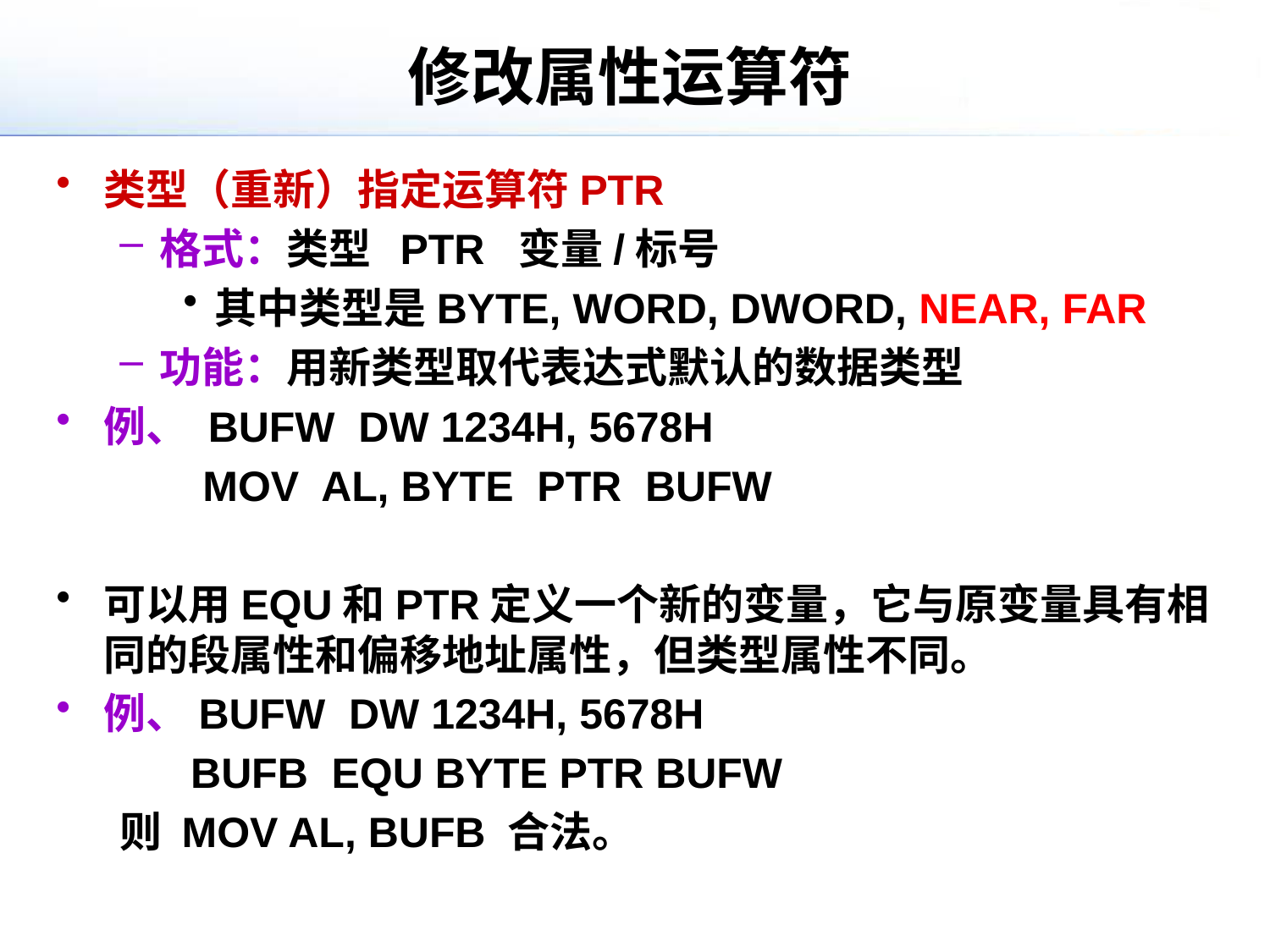

# 修改属性运算符
类型（重新）指定运算符PTR
格式：类型  PTR  变量/标号
其中类型是BYTE, WORD, DWORD, NEAR, FAR
功能：用新类型取代表达式默认的数据类型
例、 BUFW  DW 1234H, 5678H
       MOV  AL, BYTE  PTR  BUFW

可以用EQU和PTR定义一个新的变量，它与原变量具有相同的段属性和偏移地址属性，但类型属性不同。
例、BUFW  DW 1234H, 5678H
      BUFB  EQU BYTE PTR BUFW
则 MOV AL, BUFB 合法。